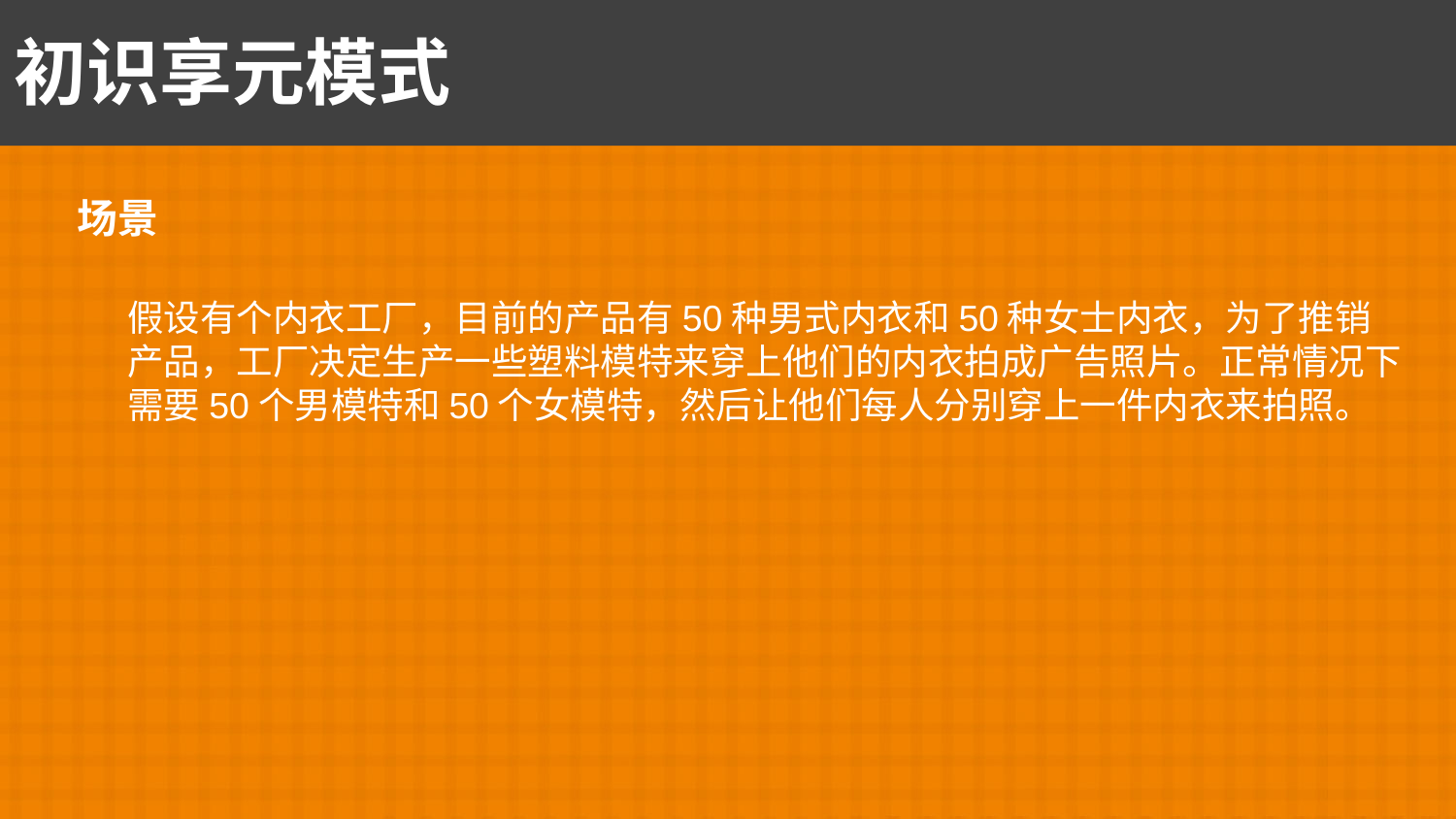

# 初识享元模式
场景
假设有个内衣工厂，目前的产品有50种男式内衣和50种女士内衣，为了推销产品，工厂决定生产一些塑料模特来穿上他们的内衣拍成广告照片。正常情况下需要50个男模特和50个女模特，然后让他们每人分别穿上一件内衣来拍照。